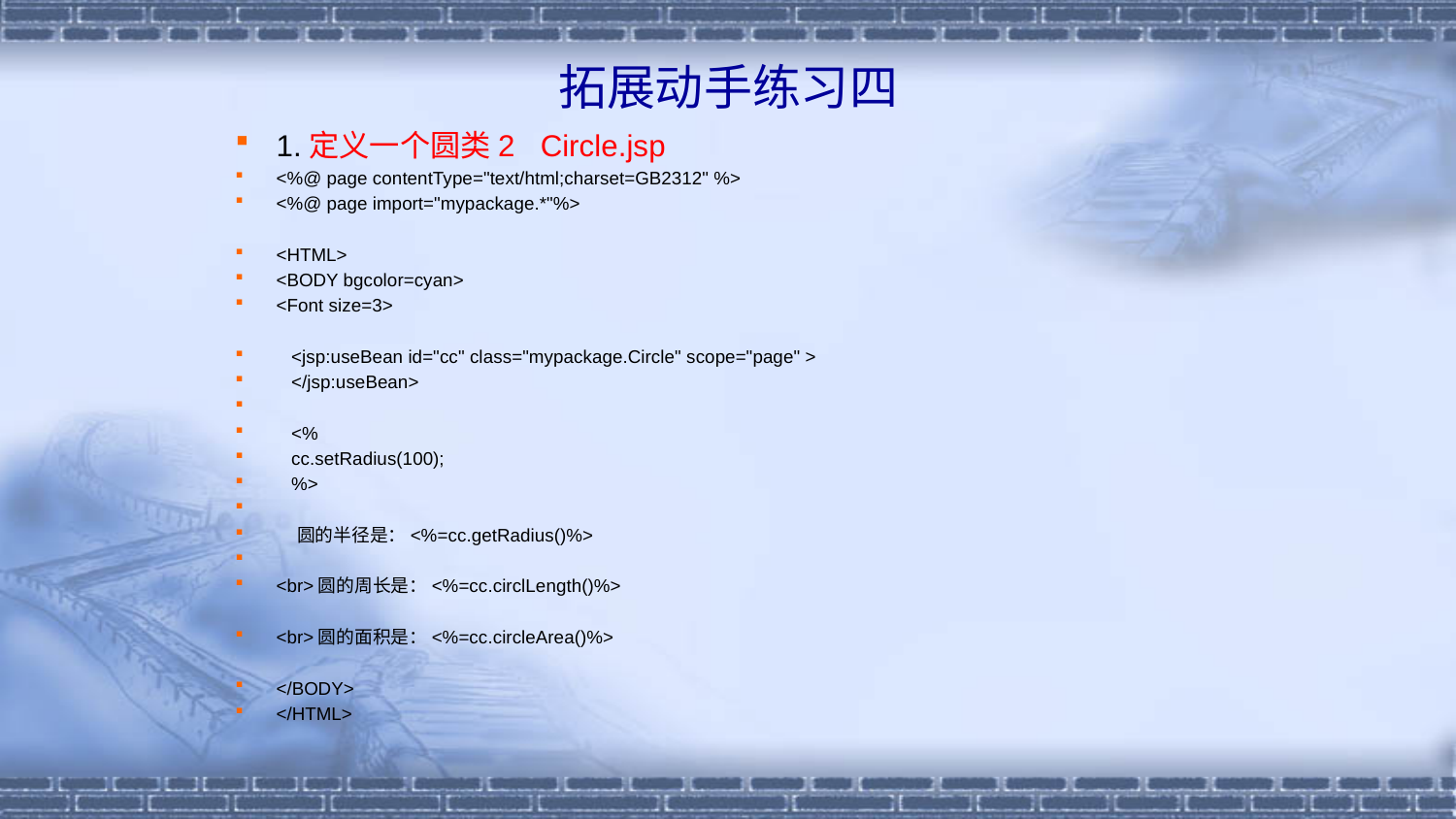

# 拓展动手练习四
1.定义一个圆类2   Circle.jsp
<%@ page contentType="text/html;charset=GB2312" %>
<%@ page import="mypackage.*"%>

<HTML>
<BODY bgcolor=cyan>
<Font size=3>

   <jsp:useBean id="cc" class="mypackage.Circle" scope="page" >
   </jsp:useBean>

   <%
   cc.setRadius(100);
   %>

    圆的半径是：<%=cc.getRadius()%>

<br>圆的周长是：<%=cc.circlLength()%>

<br>圆的面积是：<%=cc.circleArea()%>

</BODY>
</HTML>